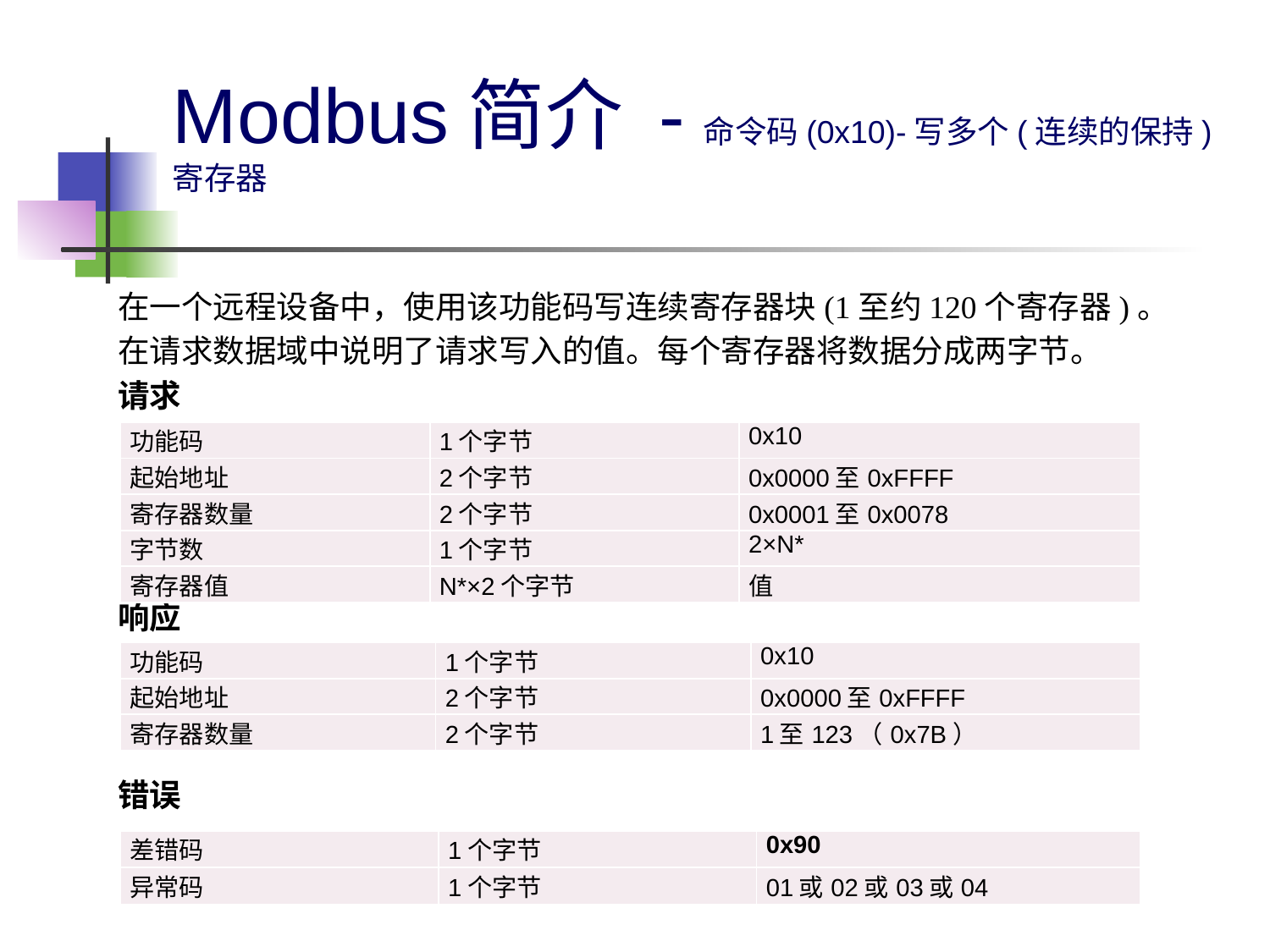

# Modbus简介 -命令码(0x10)-写多个(连续的保持)寄存器
在一个远程设备中，使用该功能码写连续寄存器块(1至约120个寄存器)。
在请求数据域中说明了请求写入的值。每个寄存器将数据分成两字节。
请求

响应

错误

| 功能码 | 1个字节 | 0x10 |
| --- | --- | --- |
| 起始地址 | 2个字节 | 0x0000至0xFFFF |
| 寄存器数量 | 2个字节 | 0x0001至0x0078 |
| 字节数 | 1个字节 | 2×N\* |
| 寄存器值 | N\*×2个字节 | 值 |
| 功能码 | 1个字节 | 0x10 |
| --- | --- | --- |
| 起始地址 | 2个字节 | 0x0000至0xFFFF |
| 寄存器数量 | 2个字节 | 1至123（0x7B） |
| 差错码 | 1个字节 | 0x90 |
| --- | --- | --- |
| 异常码 | 1个字节 | 01或02或03或04 |